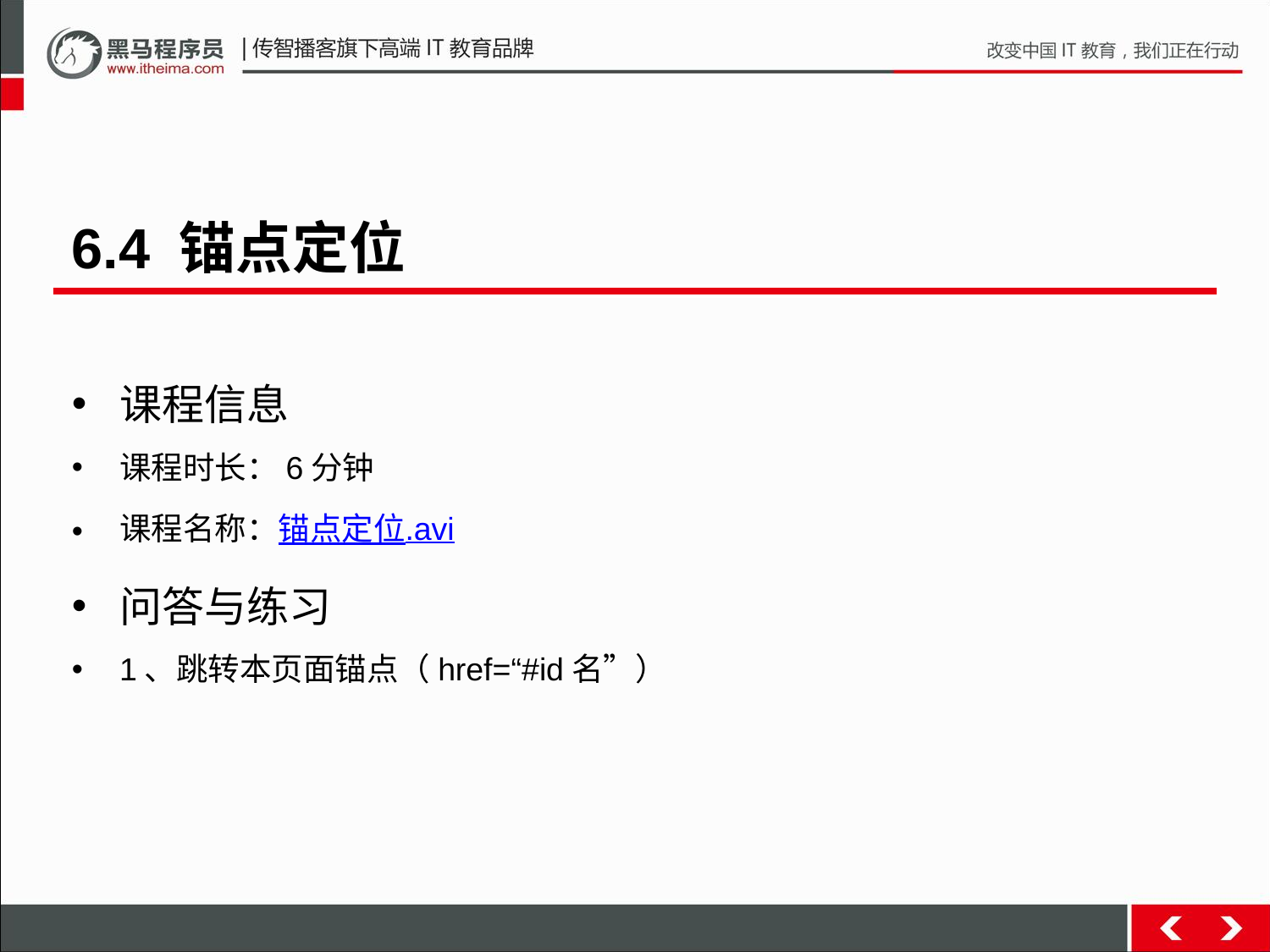

6.4 锚点定位
课程信息
课程时长：6分钟
课程名称：锚点定位.avi
问答与练习
1、跳转本页面锚点（href=“#id名”）